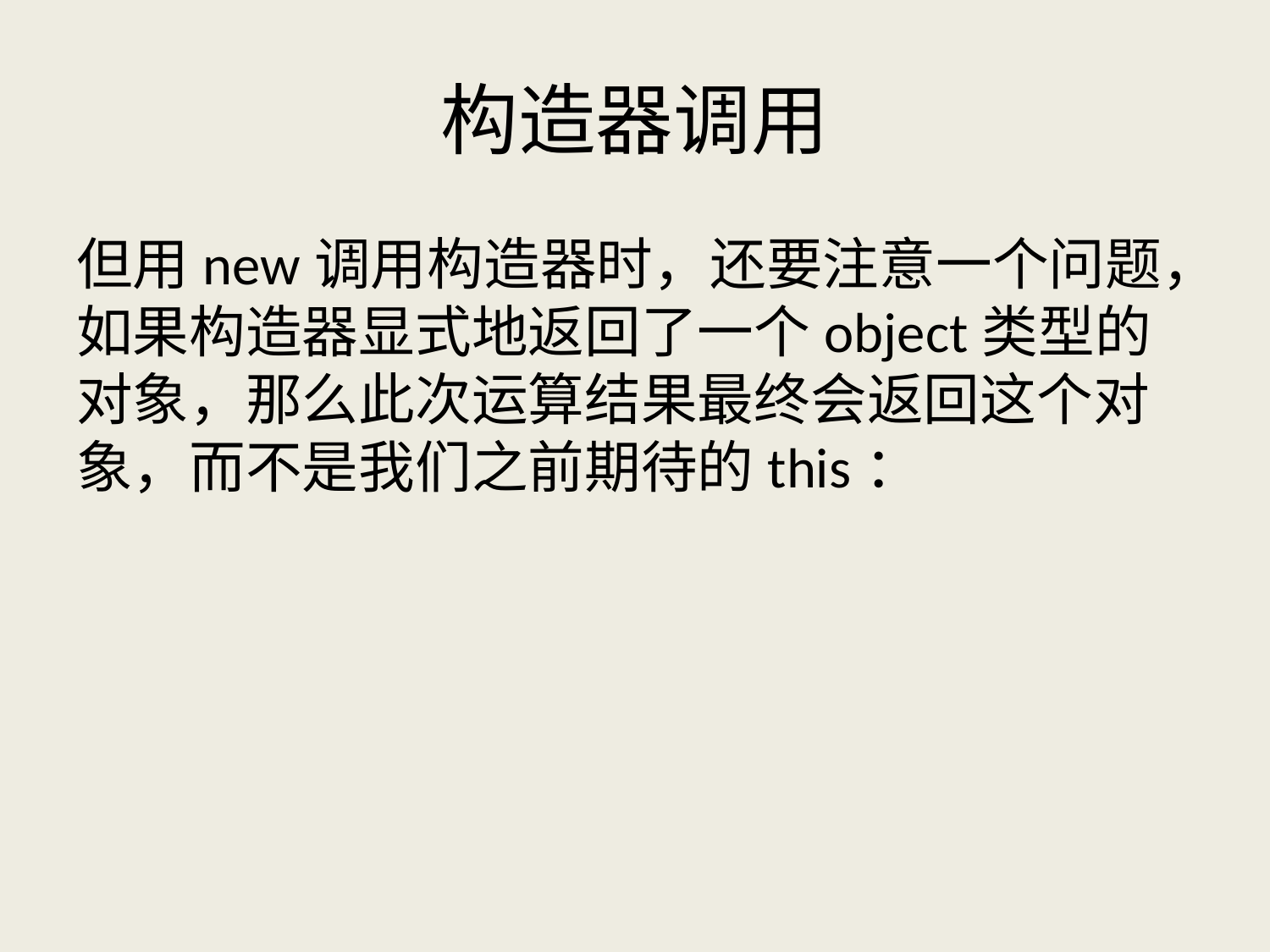

# 构造器调用
但用new调用构造器时，还要注意一个问题，如果构造器显式地返回了一个object类型的对象，那么此次运算结果最终会返回这个对象，而不是我们之前期待的this：